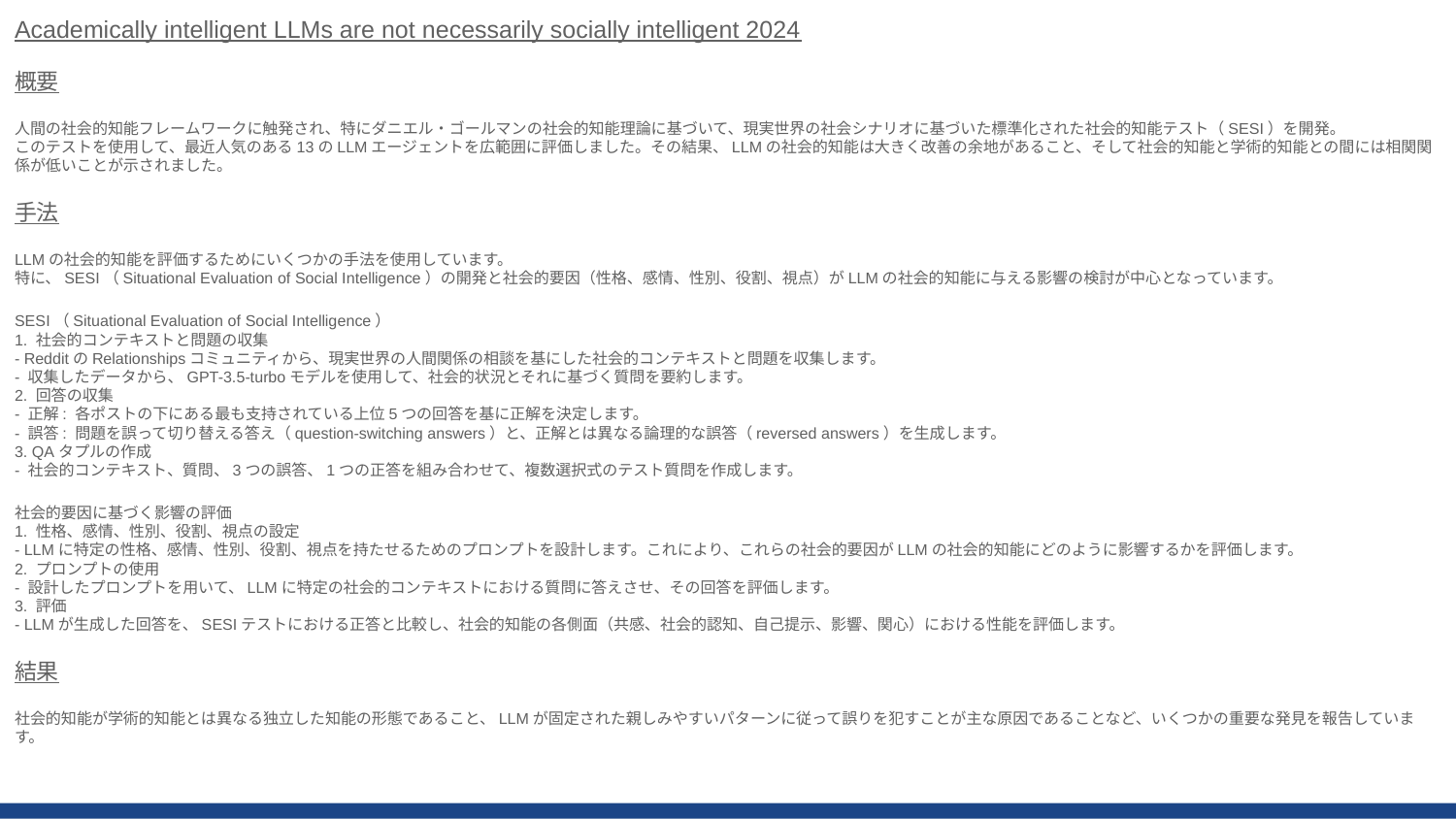

Academically intelligent LLMs are not necessarily socially intelligent 2024
概要
人間の社会的知能フレームワークに触発され、特にダニエル・ゴールマンの社会的知能理論に基づいて、現実世界の社会シナリオに基づいた標準化された社会的知能テスト（SESI）を開発。
このテストを使用して、最近人気のある13のLLMエージェントを広範囲に評価しました。その結果、LLMの社会的知能は大きく改善の余地があること、そして社会的知能と学術的知能との間には相関関係が低いことが示されました。
手法
LLMの社会的知能を評価するためにいくつかの手法を使用しています。
特に、SESI（Situational Evaluation of Social Intelligence）の開発と社会的要因（性格、感情、性別、役割、視点）がLLMの社会的知能に与える影響の検討が中心となっています。
SESI（Situational Evaluation of Social Intelligence）
1. 社会的コンテキストと問題の収集
- RedditのRelationshipsコミュニティから、現実世界の人間関係の相談を基にした社会的コンテキストと問題を収集します。
- 収集したデータから、GPT-3.5-turboモデルを使用して、社会的状況とそれに基づく質問を要約します。
2. 回答の収集
- 正解: 各ポストの下にある最も支持されている上位5つの回答を基に正解を決定します。
- 誤答: 問題を誤って切り替える答え（question-switching answers）と、正解とは異なる論理的な誤答（reversed answers）を生成します。
3. QAタプルの作成
- 社会的コンテキスト、質問、3つの誤答、1つの正答を組み合わせて、複数選択式のテスト質問を作成します。
社会的要因に基づく影響の評価
1. 性格、感情、性別、役割、視点の設定
- LLMに特定の性格、感情、性別、役割、視点を持たせるためのプロンプトを設計します。これにより、これらの社会的要因がLLMの社会的知能にどのように影響するかを評価します。
2. プロンプトの使用
- 設計したプロンプトを用いて、LLMに特定の社会的コンテキストにおける質問に答えさせ、その回答を評価します。
3. 評価
- LLMが生成した回答を、SESIテストにおける正答と比較し、社会的知能の各側面（共感、社会的認知、自己提示、影響、関心）における性能を評価します。
結果
社会的知能が学術的知能とは異なる独立した知能の形態であること、LLMが固定された親しみやすいパターンに従って誤りを犯すことが主な原因であることなど、いくつかの重要な発見を報告しています。